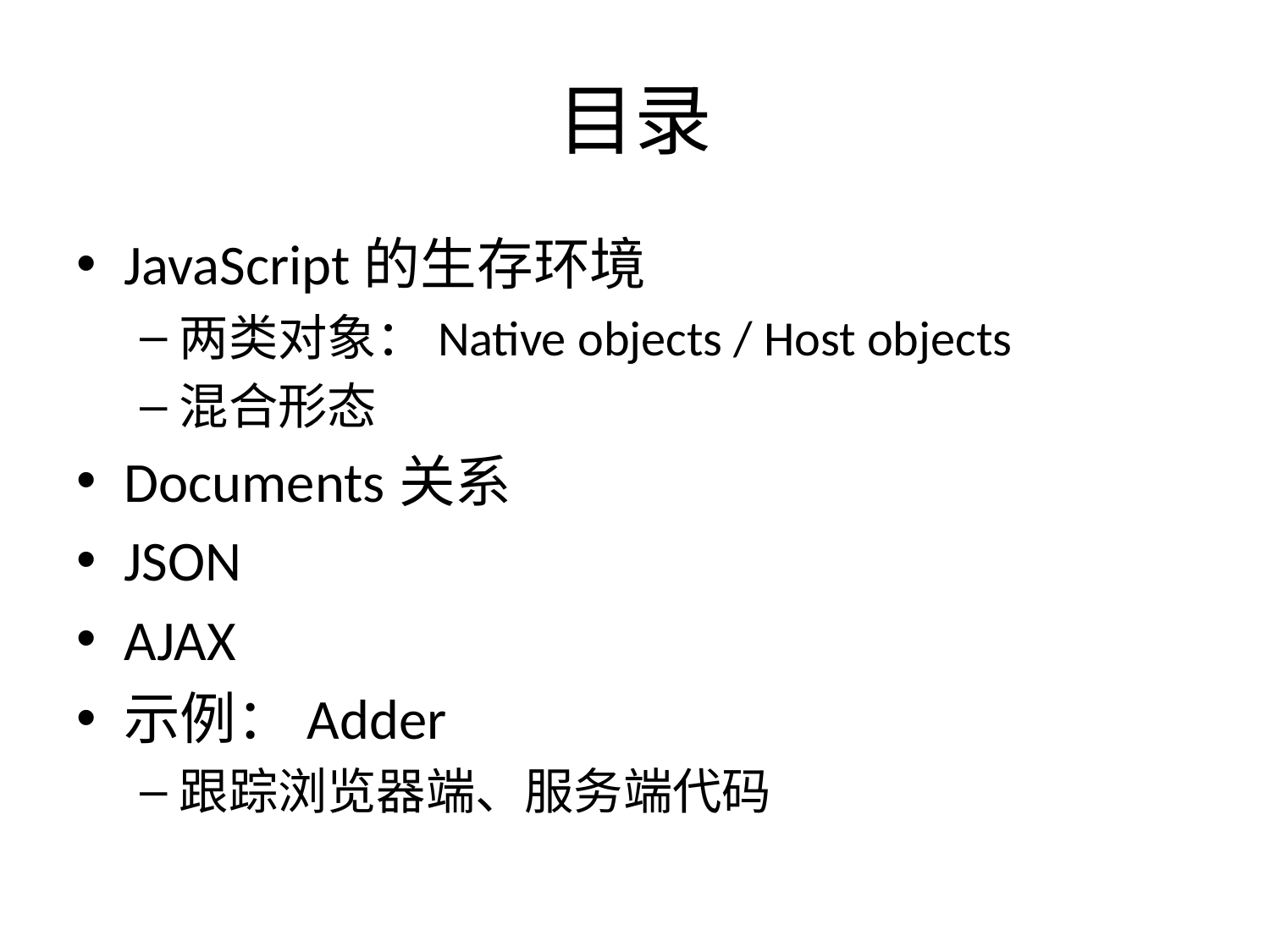

# 目录
JavaScript的生存环境
两类对象：Native objects / Host objects
混合形态
Documents关系
JSON
AJAX
示例：Adder
跟踪浏览器端、服务端代码